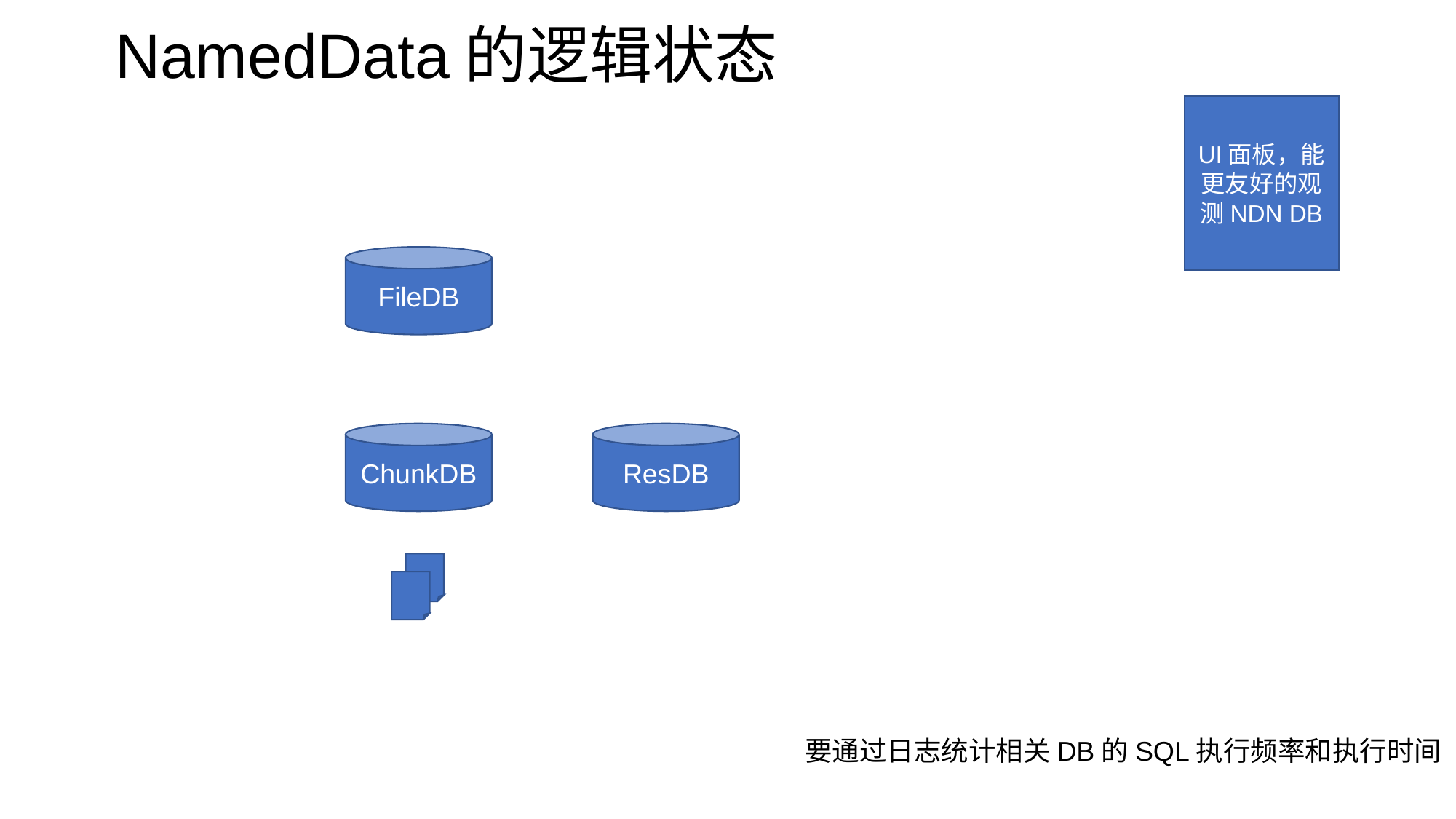

# NamedData的逻辑状态
UI面板，能更友好的观测NDN DB
FileDB
ChunkDB
ResDB

要通过日志统计相关DB的SQL执行频率和执行时间